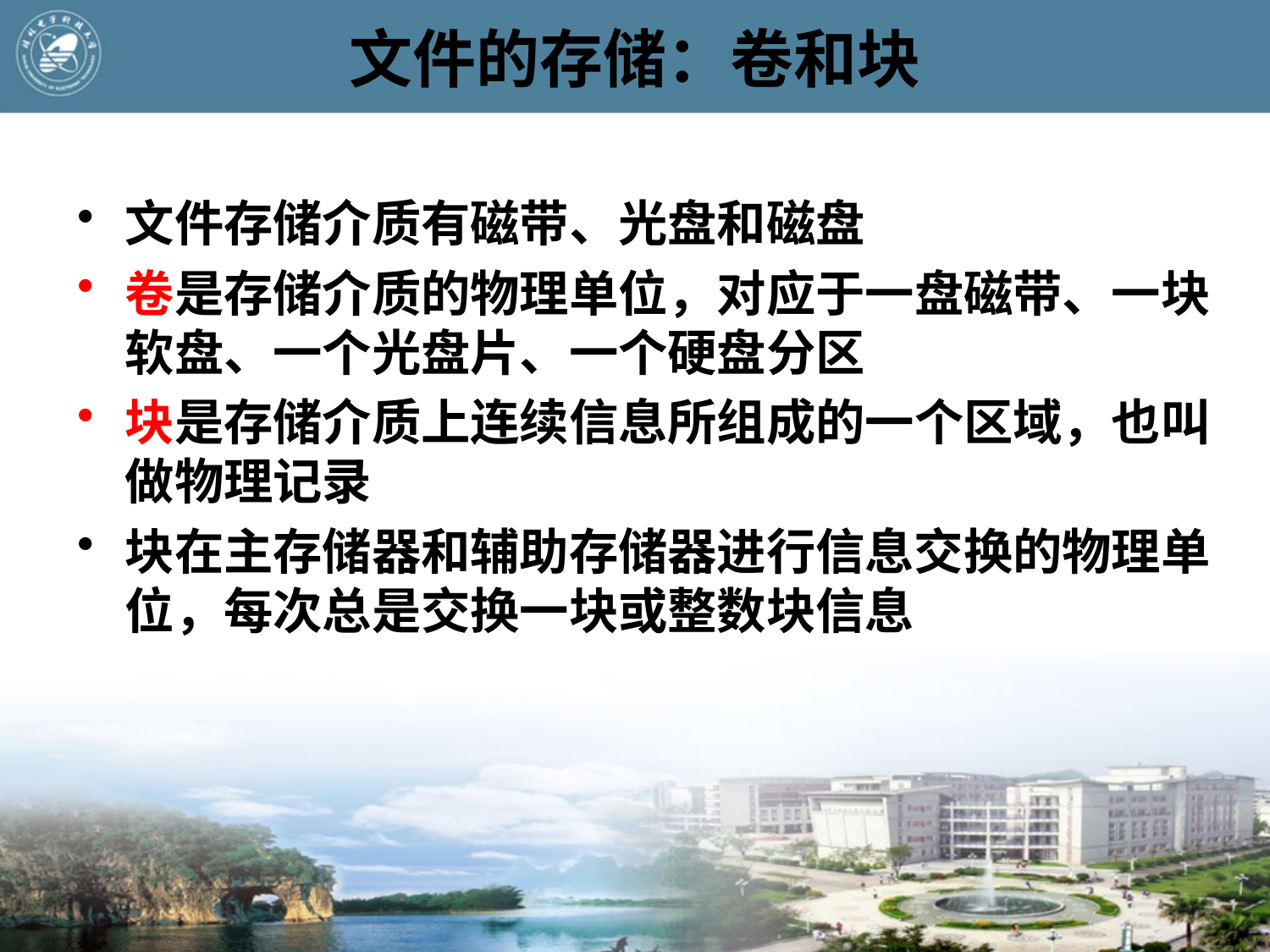

# 文件的存储：卷和块
文件存储介质有磁带、光盘和磁盘
卷是存储介质的物理单位，对应于一盘磁带、一块软盘、一个光盘片、一个硬盘分区
块是存储介质上连续信息所组成的一个区域，也叫做物理记录
块在主存储器和辅助存储器进行信息交换的物理单位，每次总是交换一块或整数块信息